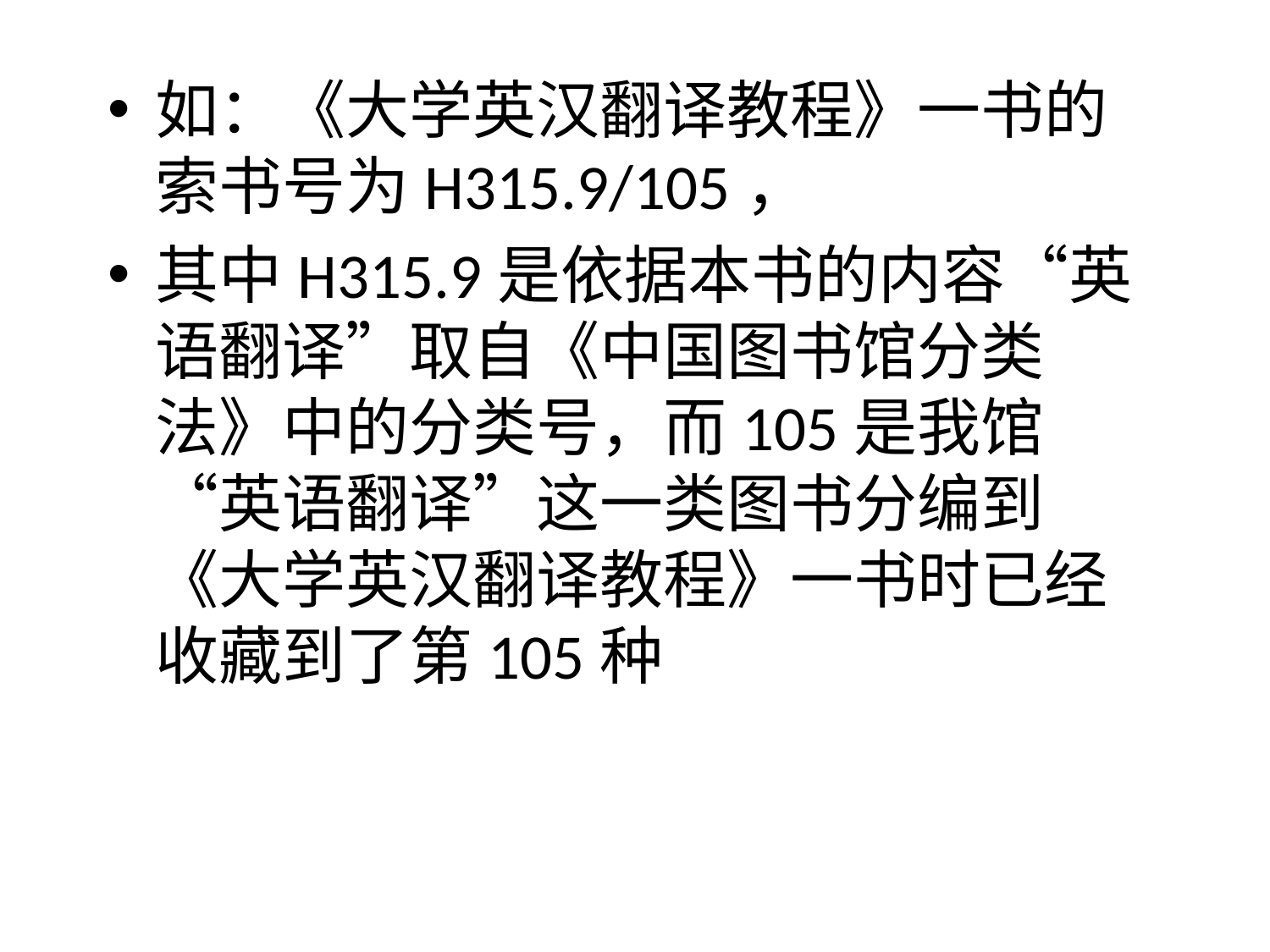

如：《大学英汉翻译教程》一书的索书号为H315.9/105，
其中H315.9是依据本书的内容“英语翻译”取自《中国图书馆分类法》中的分类号，而105是我馆“英语翻译”这一类图书分编到《大学英汉翻译教程》一书时已经收藏到了第105种